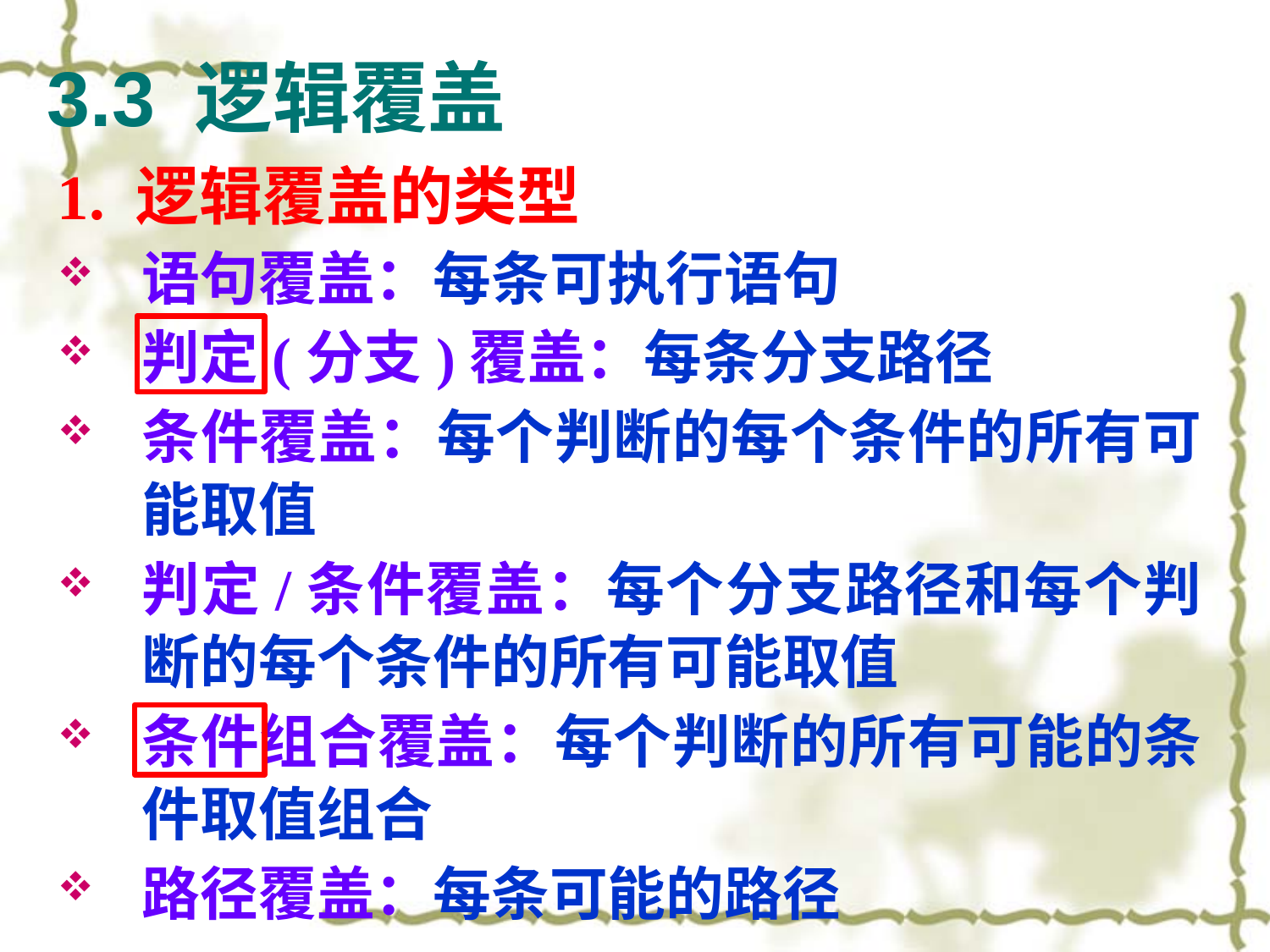

# 3.3 逻辑覆盖
1. 逻辑覆盖的类型
语句覆盖：每条可执行语句
判定(分支)覆盖：每条分支路径
条件覆盖：每个判断的每个条件的所有可能取值
判定/条件覆盖：每个分支路径和每个判断的每个条件的所有可能取值
条件组合覆盖：每个判断的所有可能的条件取值组合
路径覆盖：每条可能的路径